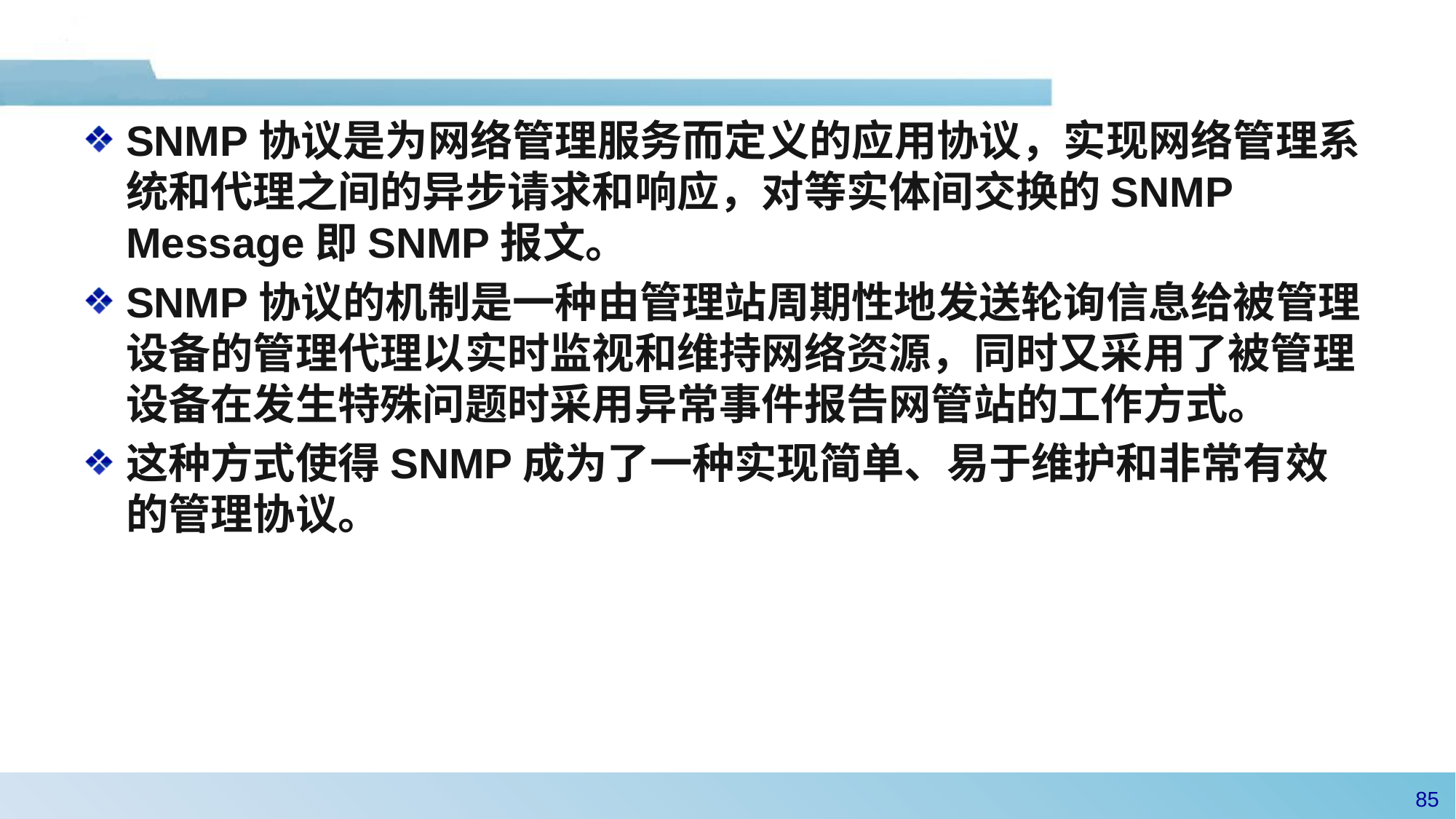

#
SNMP协议是为网络管理服务而定义的应用协议，实现网络管理系统和代理之间的异步请求和响应，对等实体间交换的SNMP Message即SNMP报文。
SNMP协议的机制是一种由管理站周期性地发送轮询信息给被管理设备的管理代理以实时监视和维持网络资源，同时又采用了被管理设备在发生特殊问题时采用异常事件报告网管站的工作方式。
这种方式使得SNMP成为了一种实现简单、易于维护和非常有效的管理协议。
85